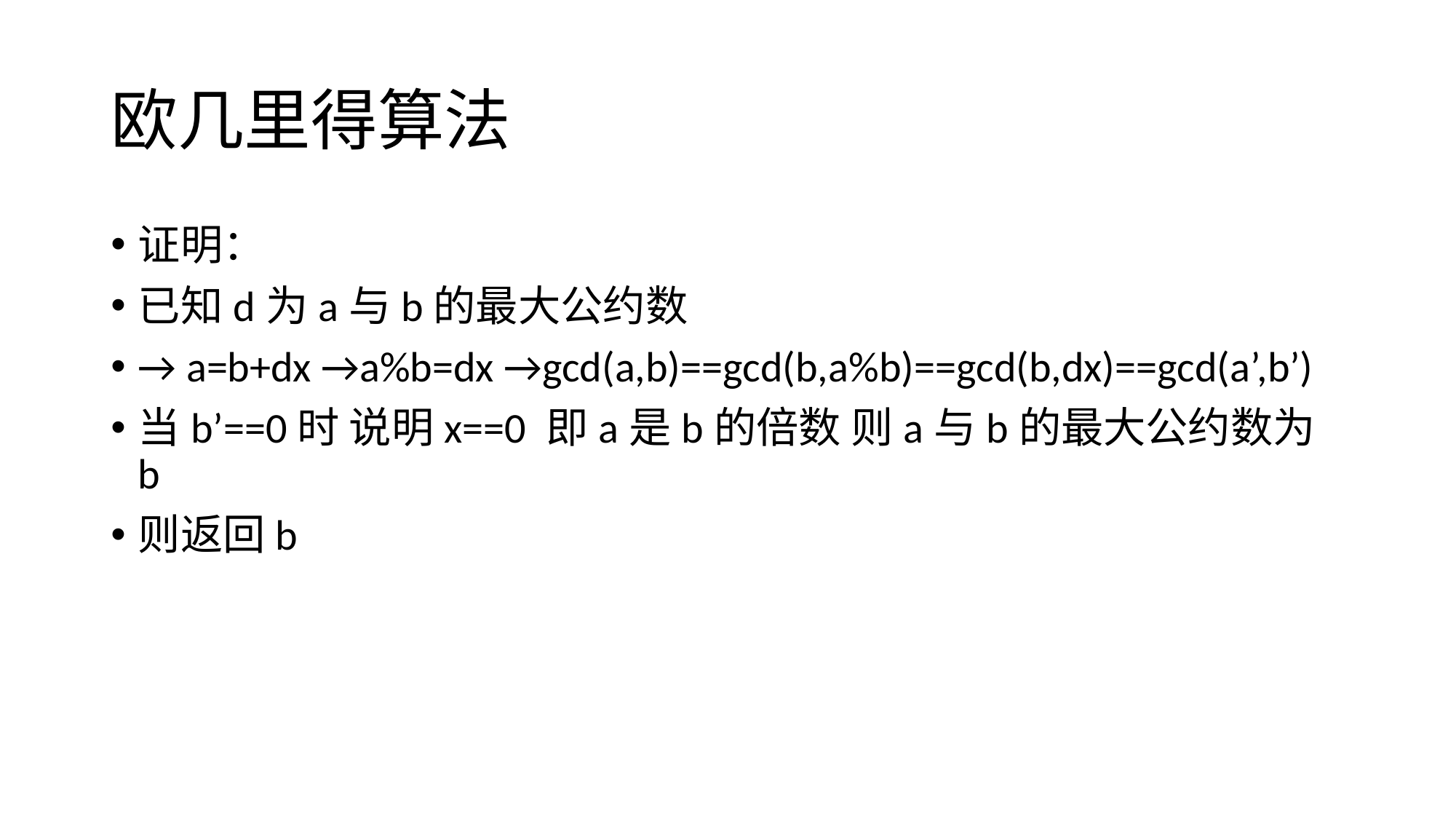

# 欧几里得算法
证明：
已知d为a与b的最大公约数
→ a=b+dx →a%b=dx →gcd(a,b)==gcd(b,a%b)==gcd(b,dx)==gcd(a’,b’)
当b’==0时 说明x==0 即a是b的倍数 则a与b的最大公约数为b
则返回b